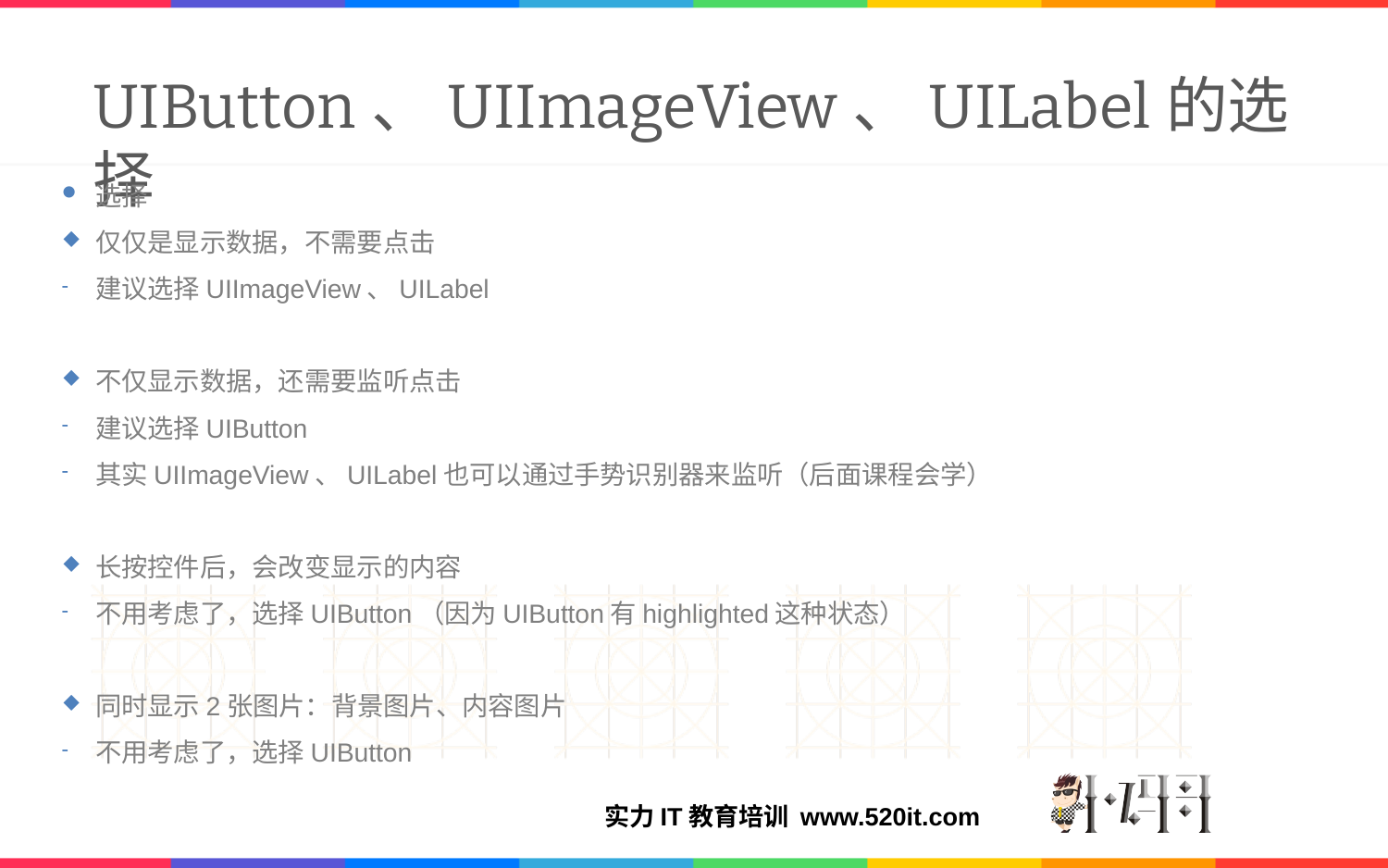

# UIButton、UIImageView、UILabel的选择
选择
仅仅是显示数据，不需要点击
建议选择UIImageView、UILabel

不仅显示数据，还需要监听点击
建议选择UIButton
其实UIImageView、UILabel也可以通过手势识别器来监听（后面课程会学）

长按控件后，会改变显示的内容
不用考虑了，选择UIButton（因为UIButton有highlighted这种状态）

同时显示2张图片：背景图片、内容图片
不用考虑了，选择UIButton